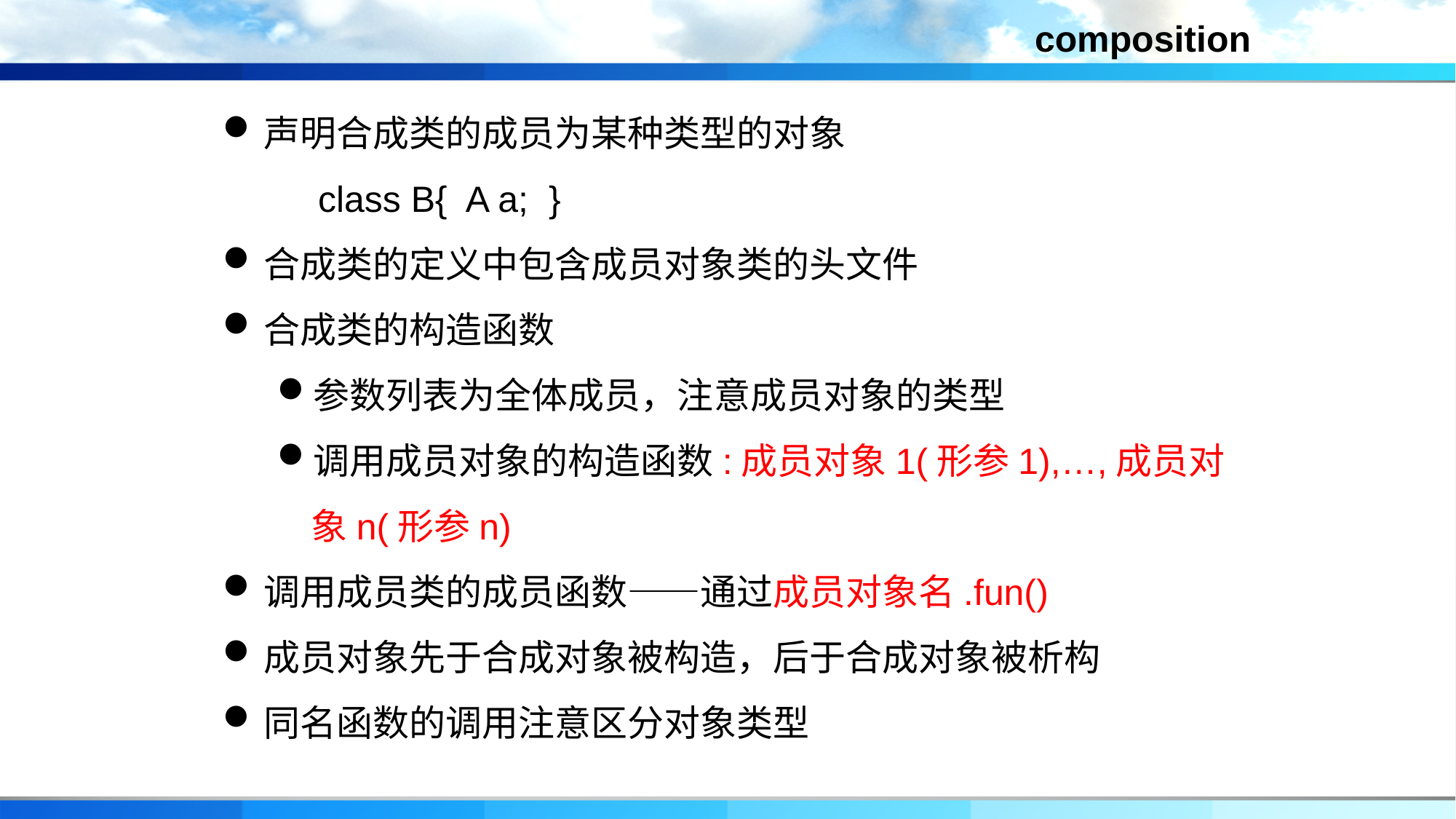

composition
声明合成类的成员为某种类型的对象
class B{  A a;  }
合成类的定义中包含成员对象类的头文件
合成类的构造函数
参数列表为全体成员，注意成员对象的类型
调用成员对象的构造函数:成员对象1(形参1),…,成员对象n(形参n)
调用成员类的成员函数——通过成员对象名.fun()
成员对象先于合成对象被构造，后于合成对象被析构
同名函数的调用注意区分对象类型